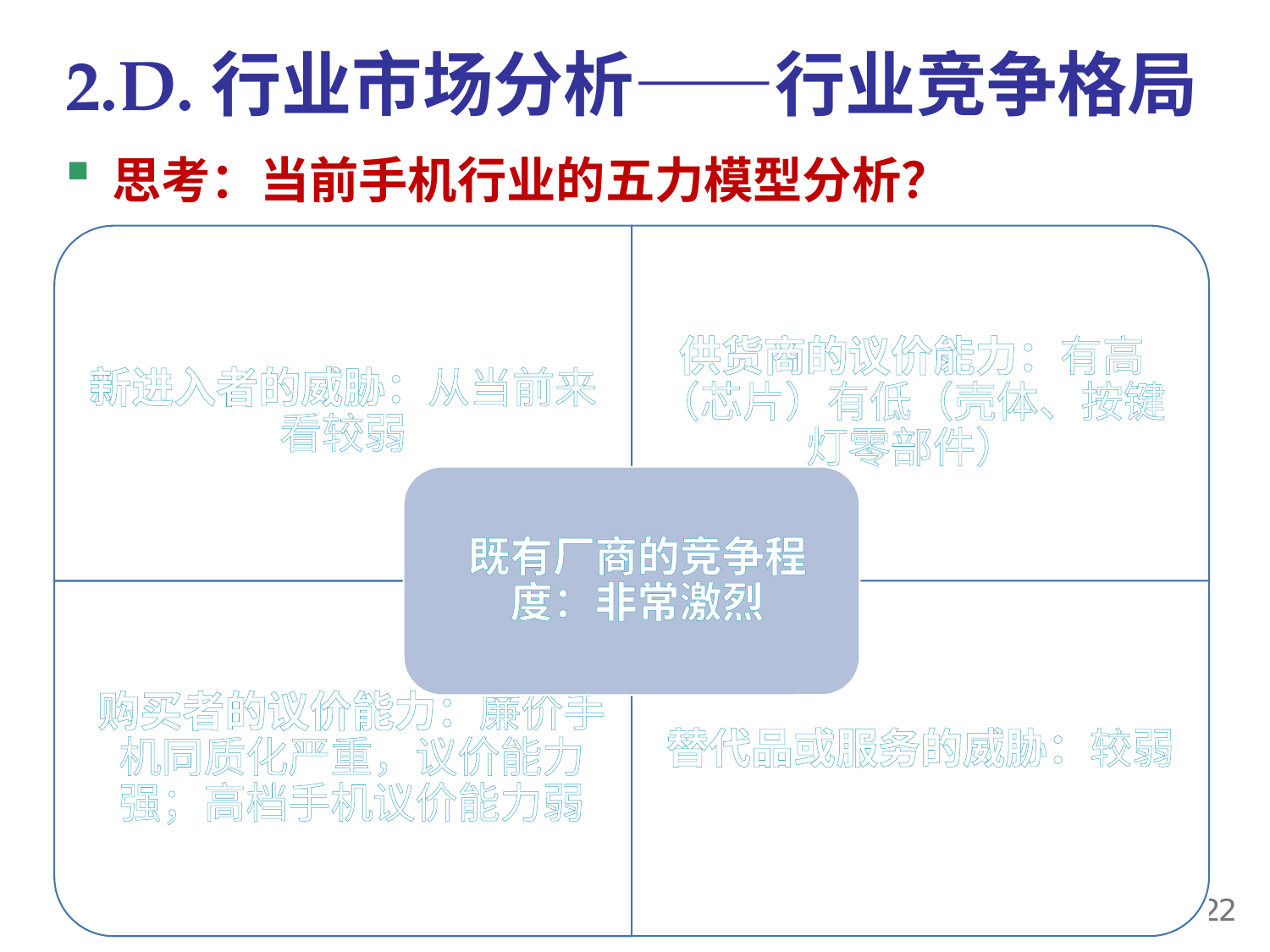

# 2.D.行业市场分析——行业竞争格局
思考：当前手机行业的五力模型分析？

新进入者的威胁：从当前来看较弱
供货商的议价能力：有高（芯片）有低（壳体、按键灯零部件）
购买者的议价能力：廉价手机同质化严重，议价能力强；高档手机议价能力弱
替代品或服务的威胁：较弱
既有厂商的竞争程度：非常激烈
22